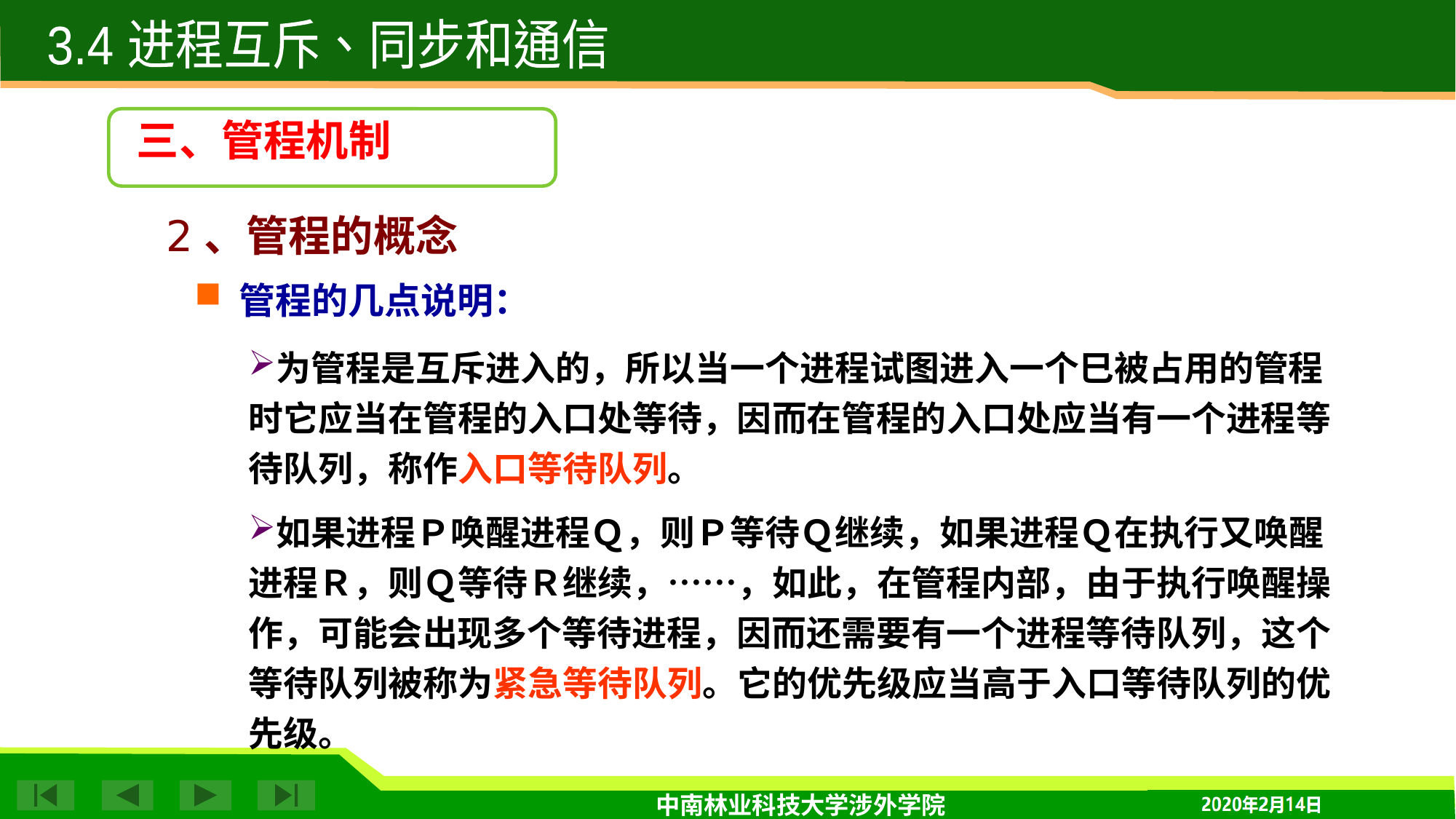

3.4 进程互斥、同步和通信
三、管程机制

2、管程的概念
 管程的几点说明：
为管程是互斥进入的，所以当一个进程试图进入一个巳被占用的管程时它应当在管程的入口处等待，因而在管程的入口处应当有一个进程等待队列，称作入口等待队列。
如果进程Ｐ唤醒进程Ｑ，则Ｐ等待Ｑ继续，如果进程Ｑ在执行又唤醒进程Ｒ，则Ｑ等待Ｒ继续，……，如此，在管程内部，由于执行唤醒操作，可能会出现多个等待进程，因而还需要有一个进程等待队列，这个等待队列被称为紧急等待队列。它的优先级应当高于入口等待队列的优先级。